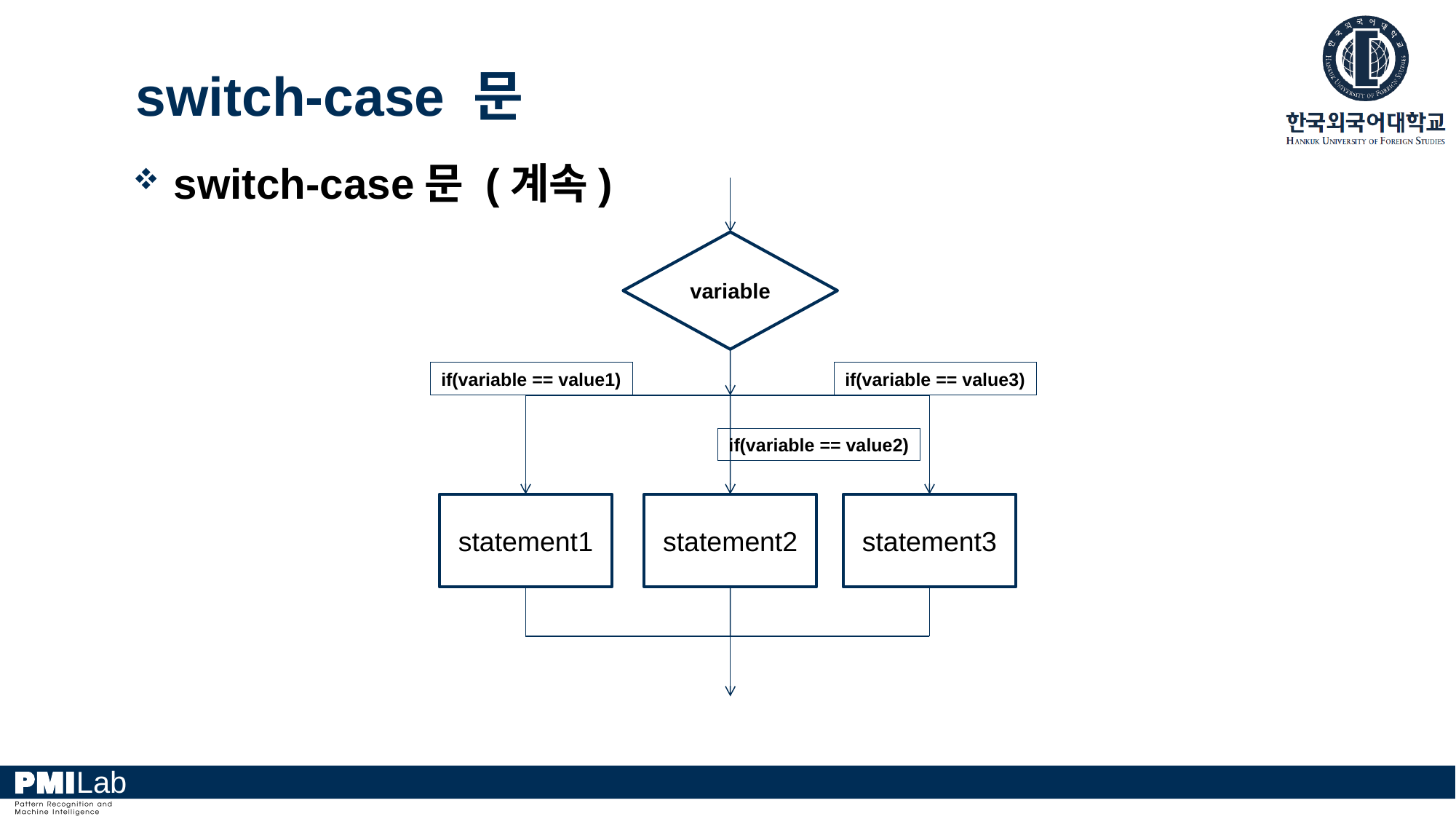

# switch-case 문
switch-case문 (계속)

variable
if(variable == value3)
if(variable == value1)
if(variable == value2)
statement1
statement2
statement3